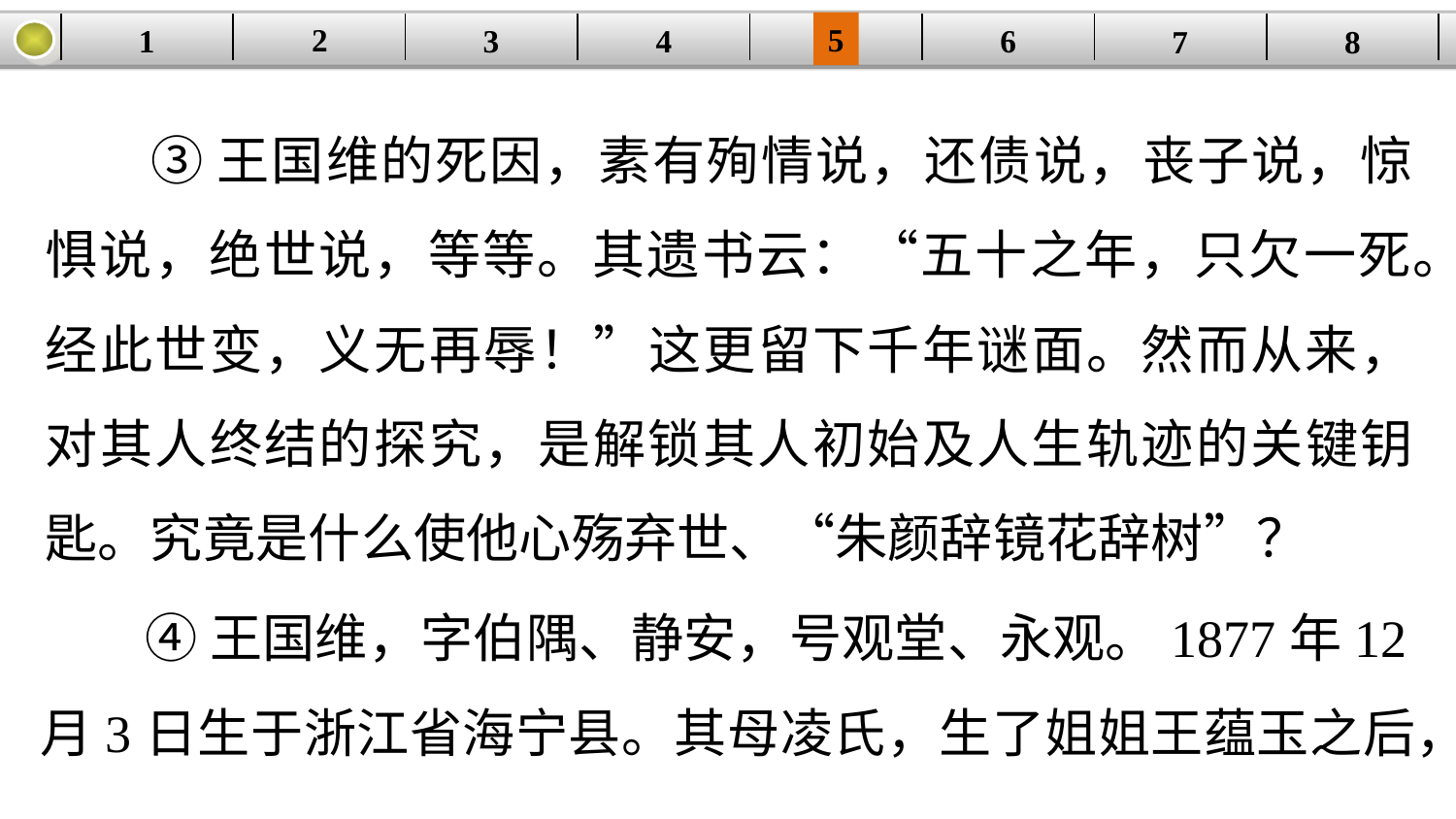

5
2
1
4
6
|  |  |  |  |  |  |  |  |
| --- | --- | --- | --- | --- | --- | --- | --- |
3
8
7

③王国维的死因，素有殉情说，还债说，丧子说，惊惧说，绝世说，等等。其遗书云：“五十之年，只欠一死。经此世变，义无再辱！”这更留下千年谜面。然而从来，对其人终结的探究，是解锁其人初始及人生轨迹的关键钥匙。究竟是什么使他心殇弃世、“朱颜辞镜花辞树”？
④王国维，字伯隅、静安，号观堂、永观。1877年12月3日生于浙江省海宁县。其母凌氏，生了姐姐王蕴玉之后，